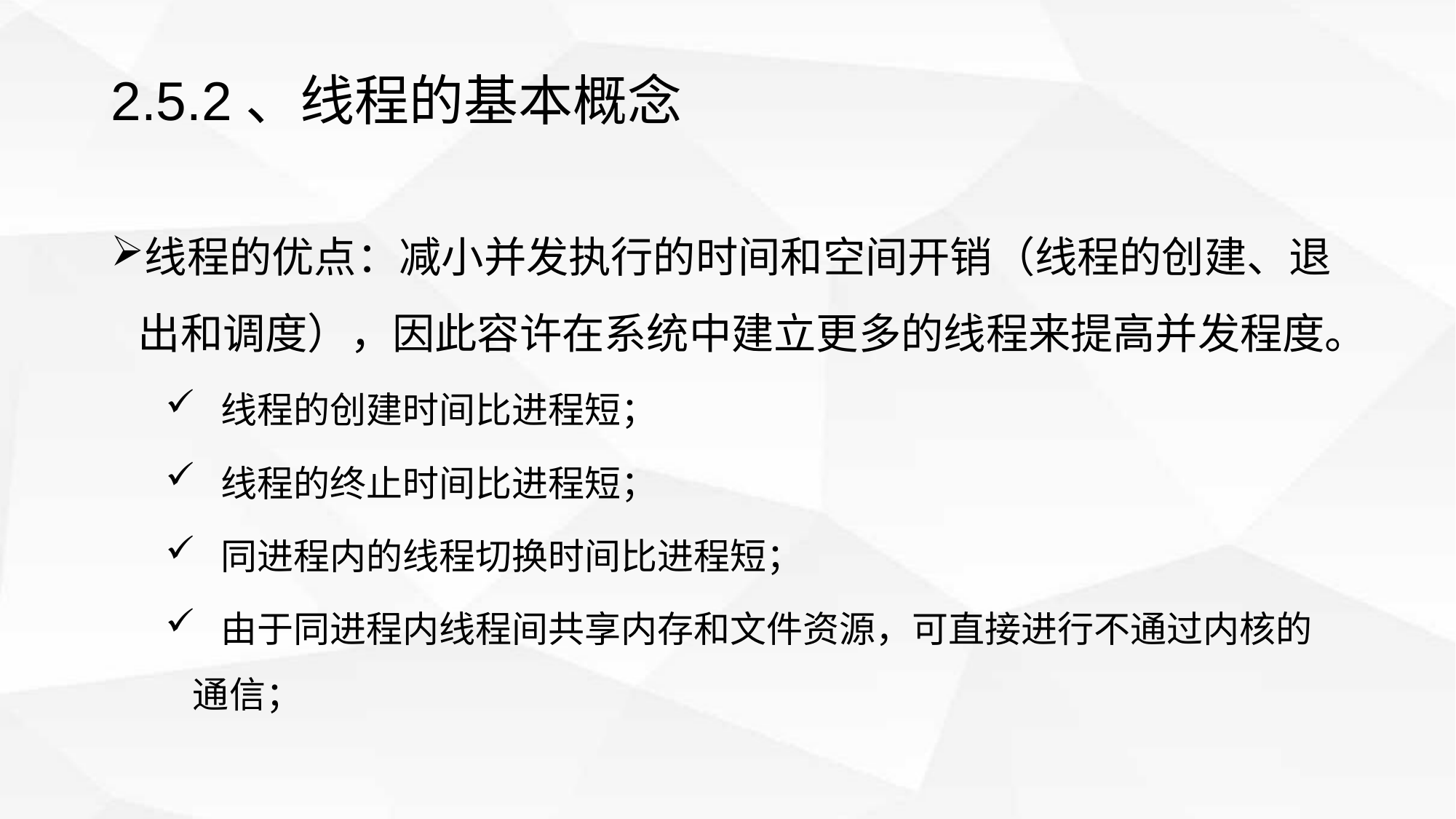

# 2.5.2、线程的基本概念
线程的优点：减小并发执行的时间和空间开销（线程的创建、退出和调度），因此容许在系统中建立更多的线程来提高并发程度。
  线程的创建时间比进程短；
  线程的终止时间比进程短；
  同进程内的线程切换时间比进程短；
  由于同进程内线程间共享内存和文件资源，可直接进行不通过内核的通信；